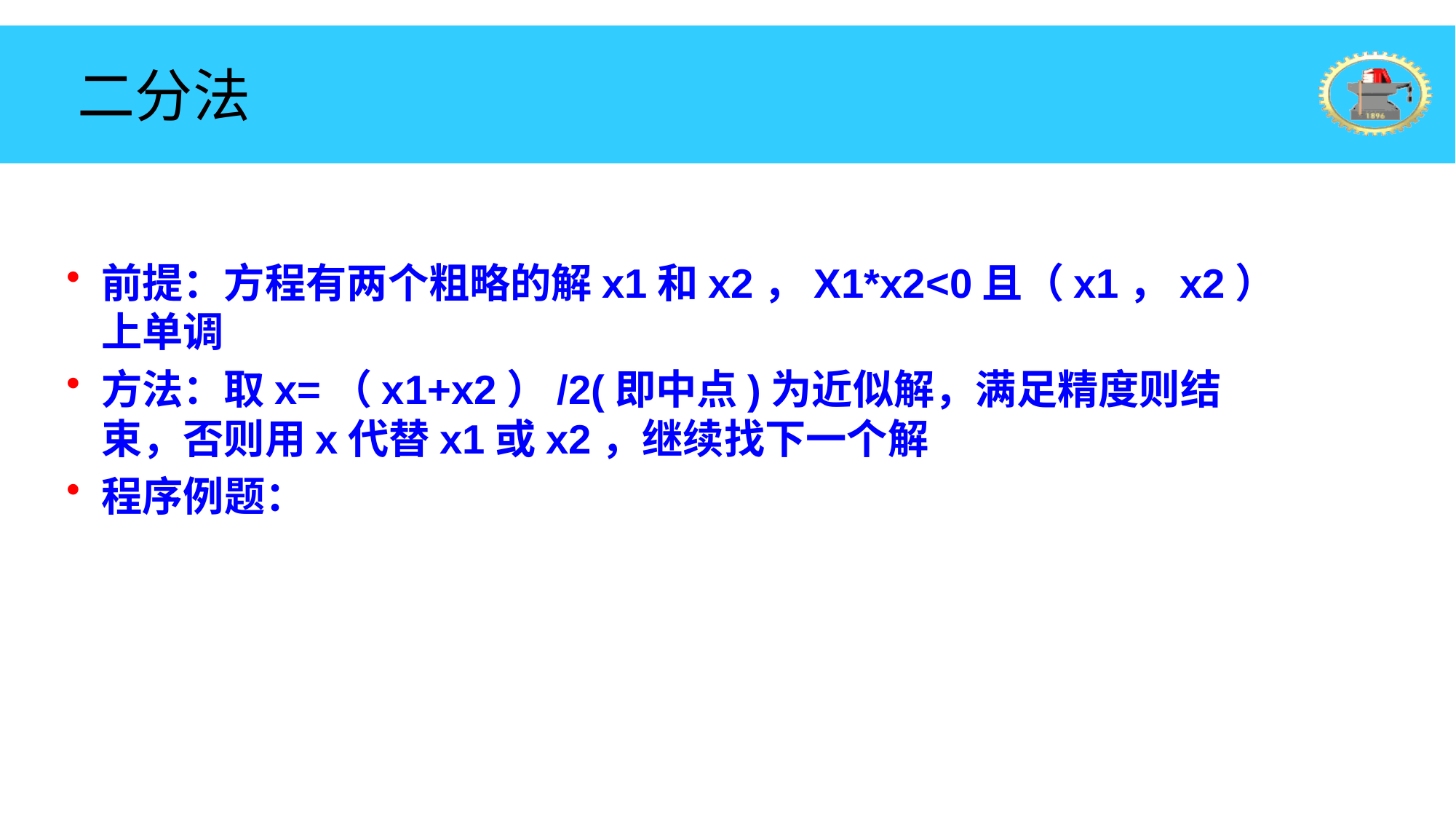

# 二分法
前提：方程有两个粗略的解x1和x2，X1*x2<0且（x1，x2）上单调
方法：取x=（x1+x2）/2(即中点)为近似解，满足精度则结束，否则用x代替x1或x2，继续找下一个解
程序例题：